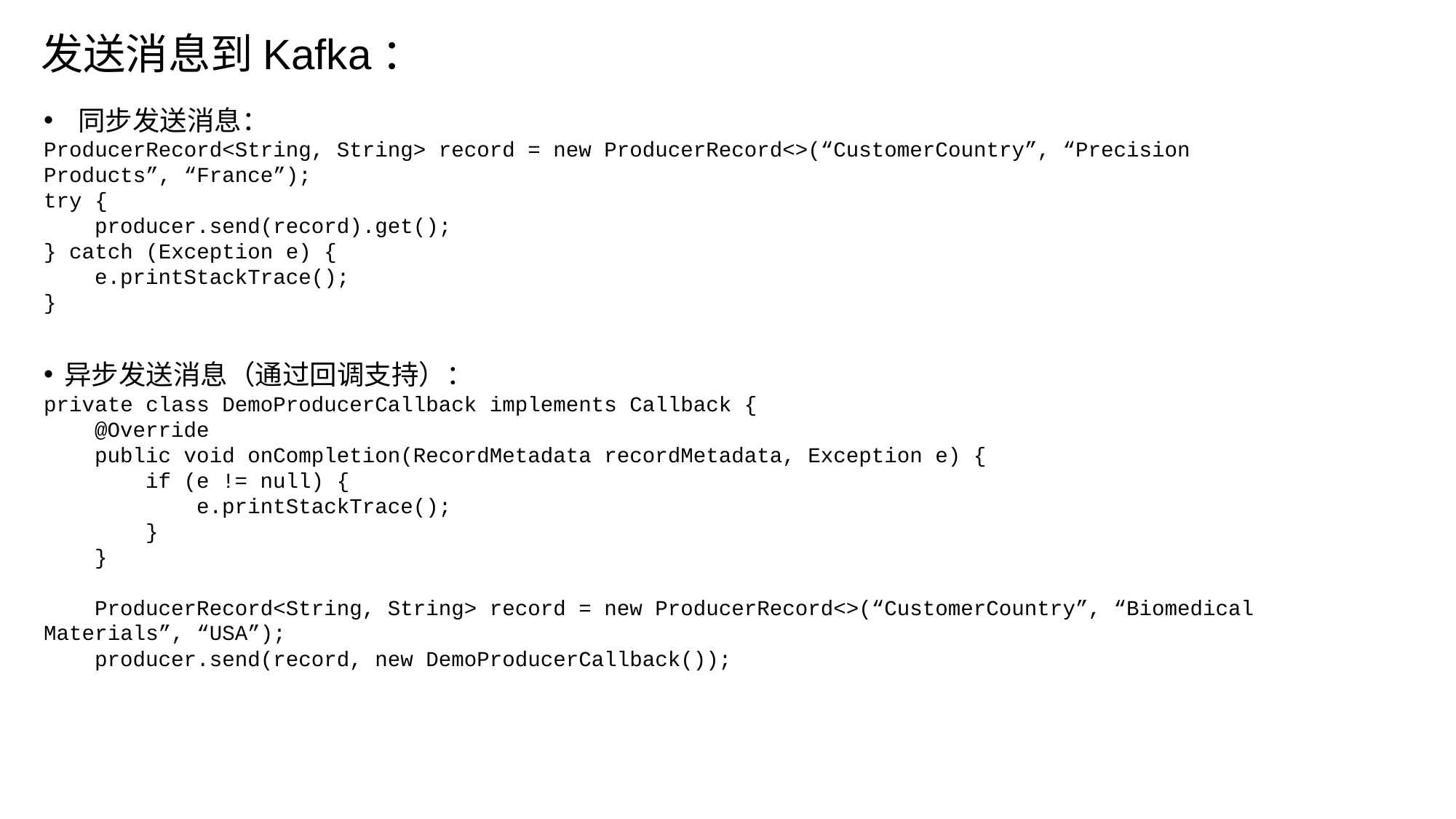

发送消息到Kafka：
同步发送消息：
ProducerRecord<String, String> record = new ProducerRecord<>(“CustomerCountry”, “Precision Products”, “France”);
try {
    producer.send(record).get();
} catch (Exception e) {
    e.printStackTrace();
}

异步发送消息（通过回调支持）：
private class DemoProducerCallback implements Callback {
    @Override
    public void onCompletion(RecordMetadata recordMetadata, Exception e) {
        if (e != null) {
            e.printStackTrace();
        }
    }

    ProducerRecord<String, String> record = new ProducerRecord<>(“CustomerCountry”, “Biomedical Materials”, “USA”);
    producer.send(record, new DemoProducerCallback());